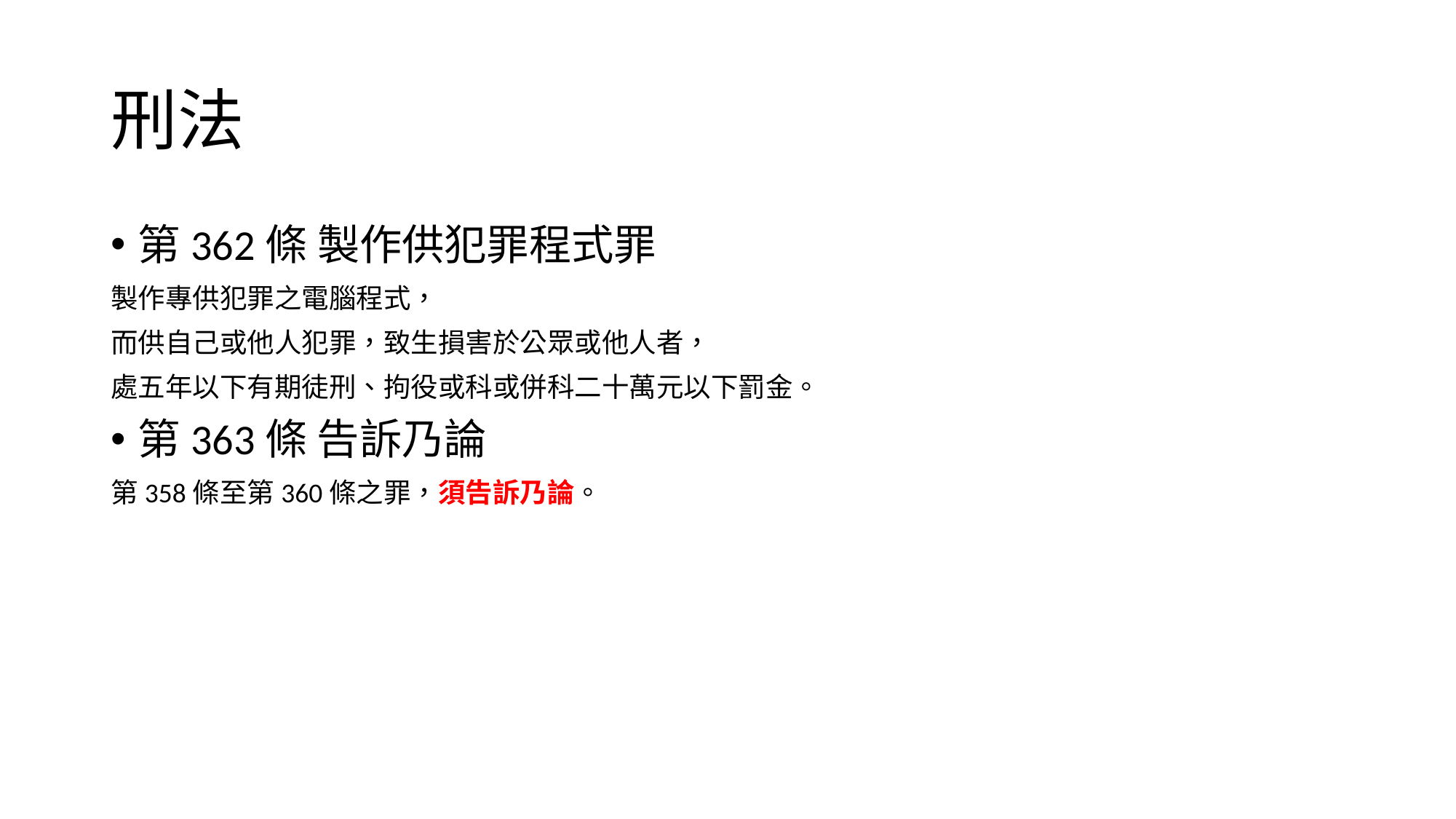

# 刑法
第362條 製作供犯罪程式罪
製作專供犯罪之電腦程式，
而供自己或他人犯罪，致生損害於公眾或他人者，
處五年以下有期徒刑、拘役或科或併科二十萬元以下罰金。
第363條 告訴乃論
第358條至第360條之罪，須告訴乃論。